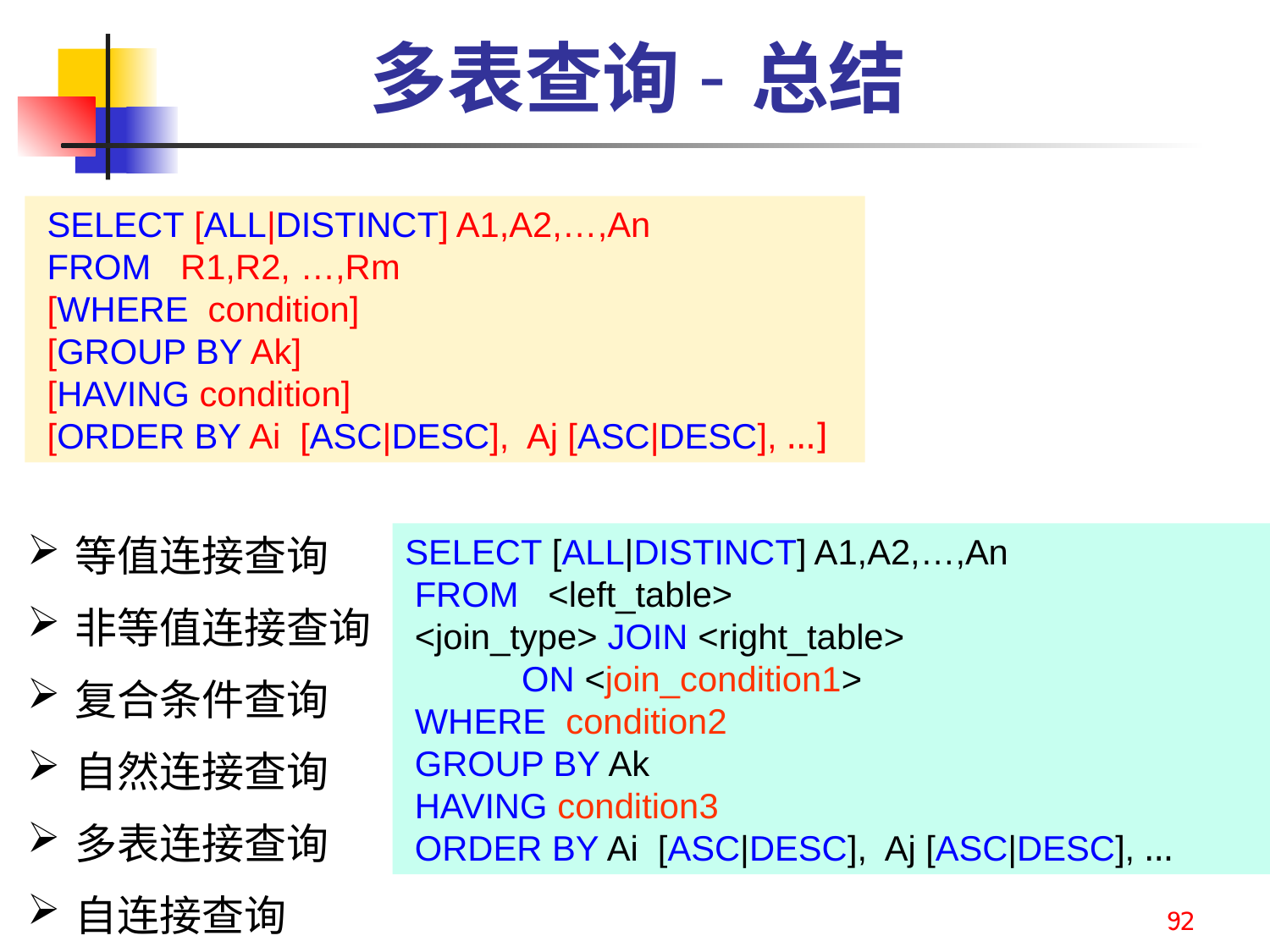

多表查询-总结
 SELECT [ALL|DISTINCT] A1,A2,…,An
 FROM   R1,R2, …,Rm
 [WHERE  condition]
 [GROUP BY Ak]
 [HAVING condition]
 [ORDER BY Ai  [ASC|DESC],  Aj [ASC|DESC], …]
等值连接查询
非等值连接查询
复合条件查询
自然连接查询
多表连接查询
自连接查询
SELECT [ALL|DISTINCT] A1,A2,…,An
 FROM   <left_table>
 <join_type> JOIN <right_table>
            ON <join_condition1>
 WHERE  condition2
 GROUP BY Ak
 HAVING condition3
 ORDER BY Ai  [ASC|DESC],  Aj [ASC|DESC], …
92